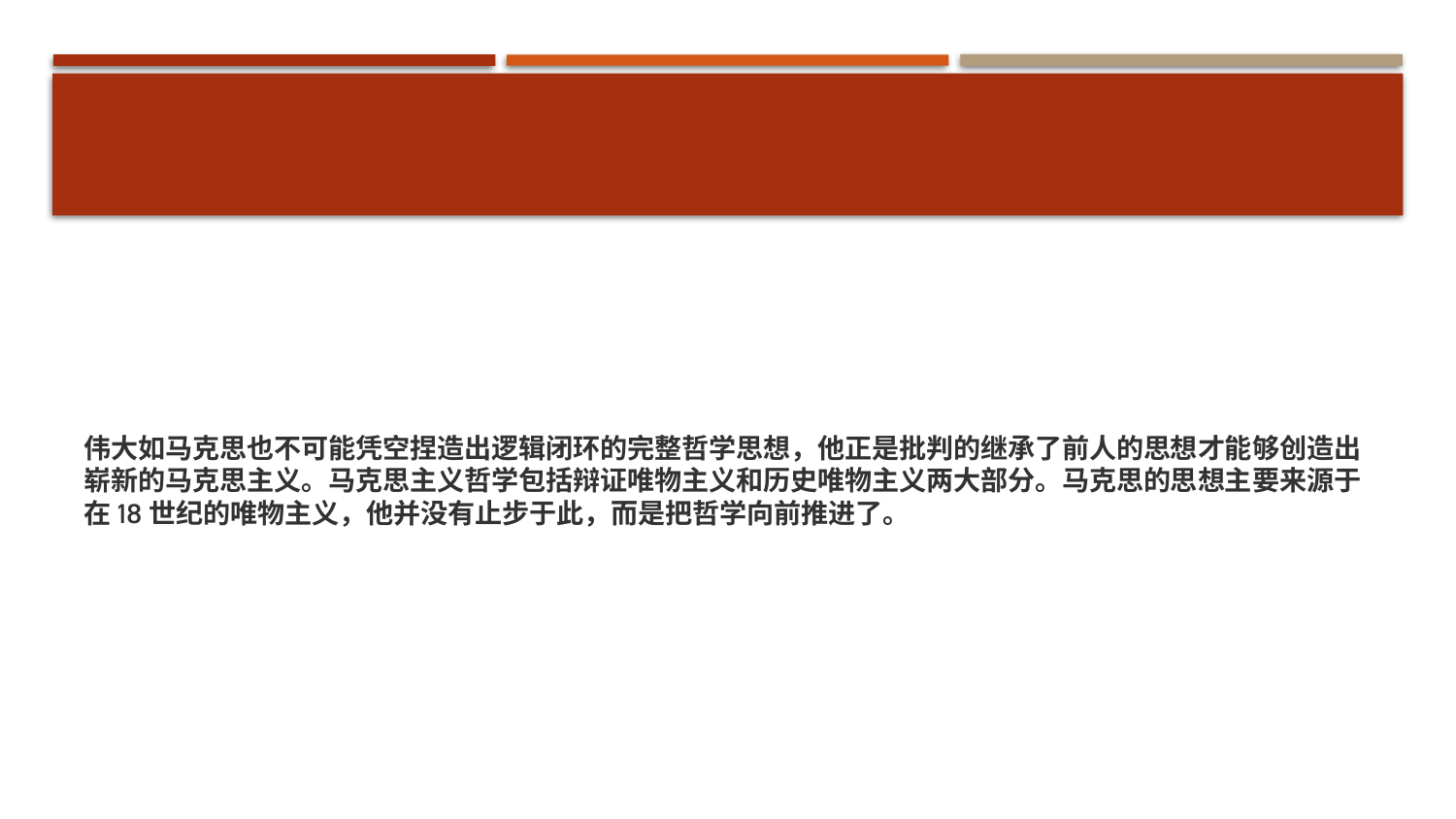

伟大如马克思也不可能凭空捏造出逻辑闭环的完整哲学思想，他正是批判的继承了前人的思想才能够创造出崭新的马克思主义。马克思主义哲学包括辩证唯物主义和历史唯物主义两大部分。马克思的思想主要来源于在18世纪的唯物主义，他并没有止步于此，而是把哲学向前推进了。